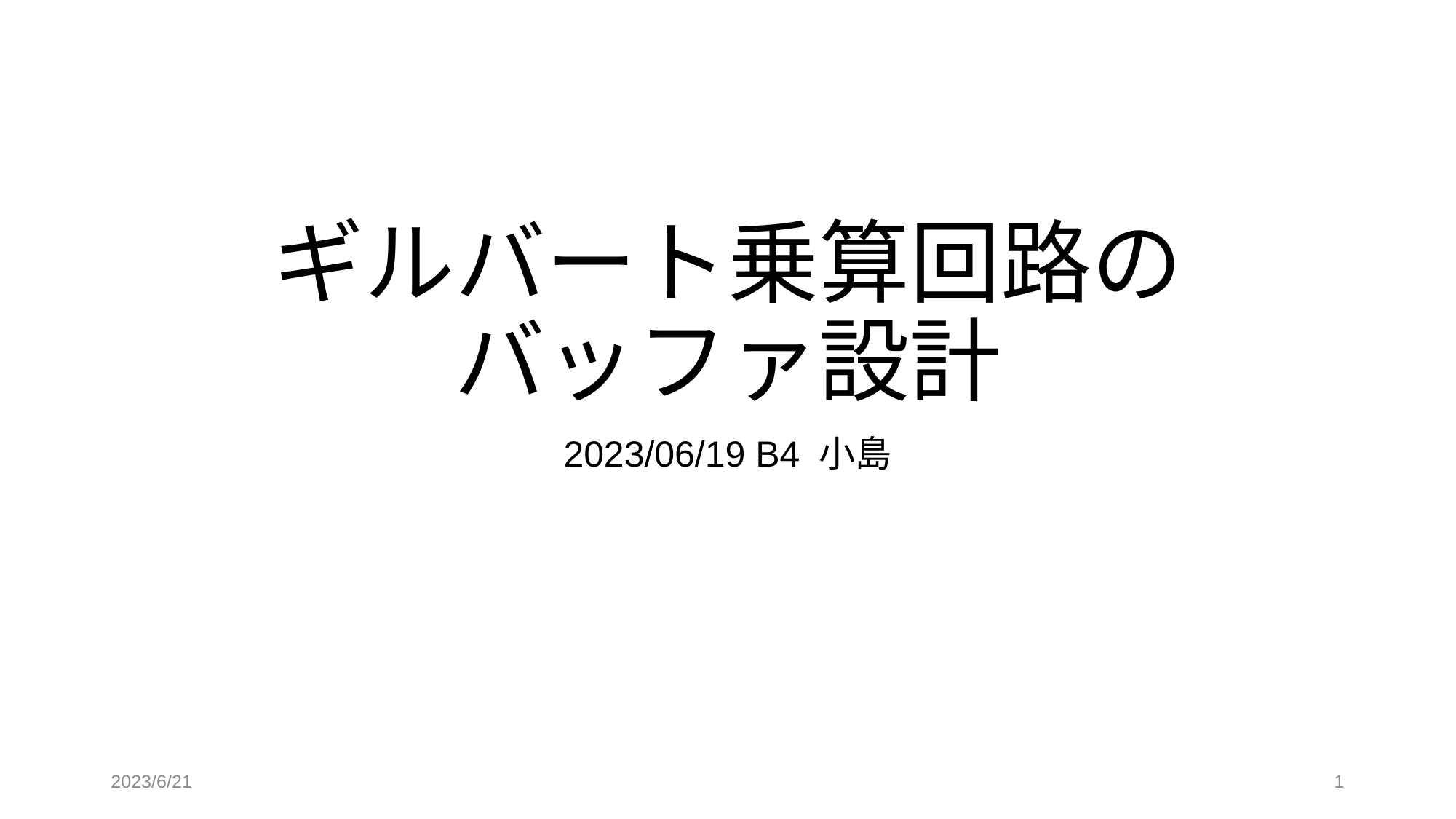

# ギルバート乗算回路のバッファ設計
2023/06/19 B4 小島

2023/6/21
1